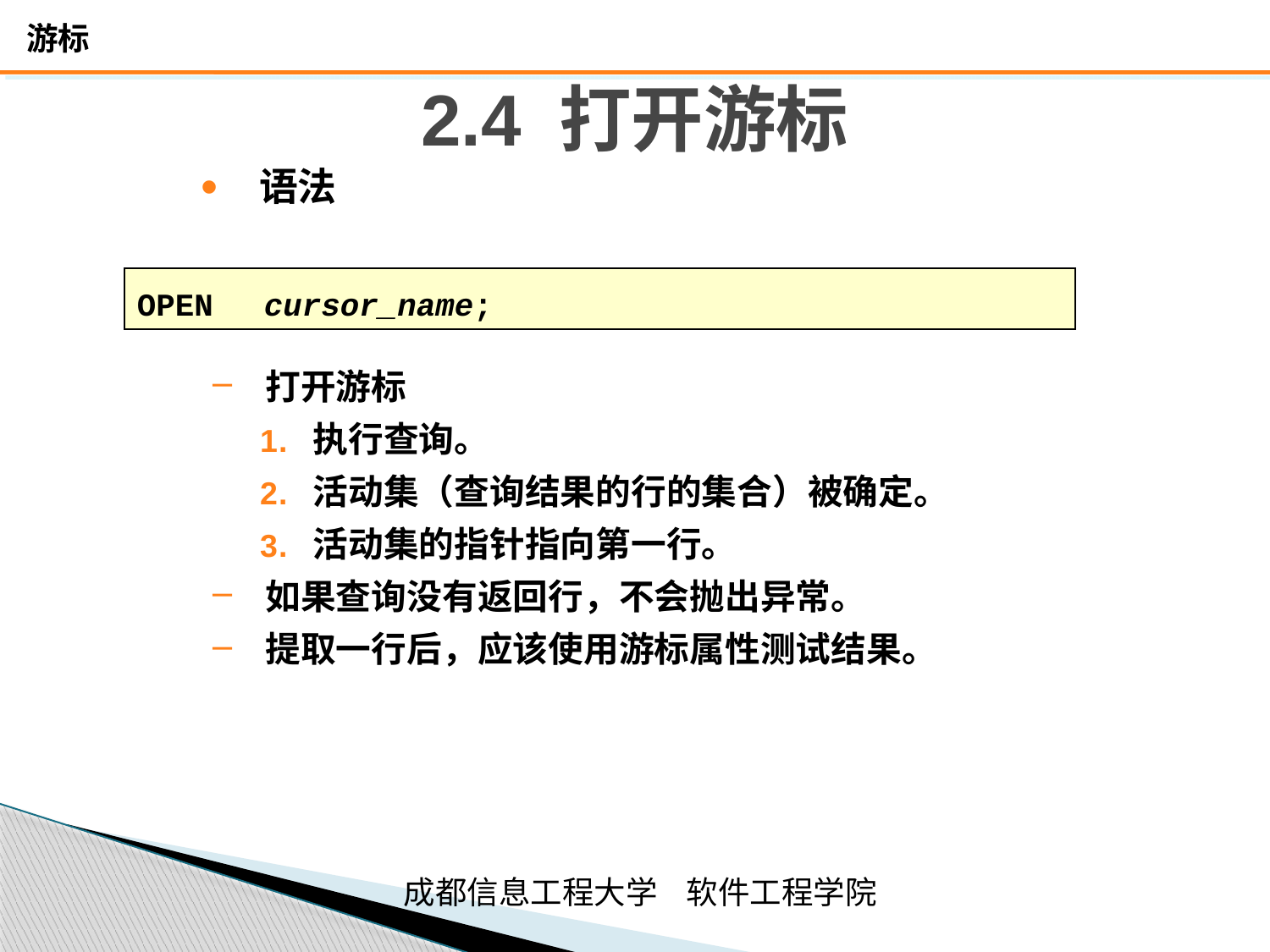

# 2.4 打开游标
语法
OPEN		cursor_name;
打开游标
执行查询。
活动集（查询结果的行的集合）被确定。
活动集的指针指向第一行。
如果查询没有返回行，不会抛出异常。
提取一行后，应该使用游标属性测试结果。